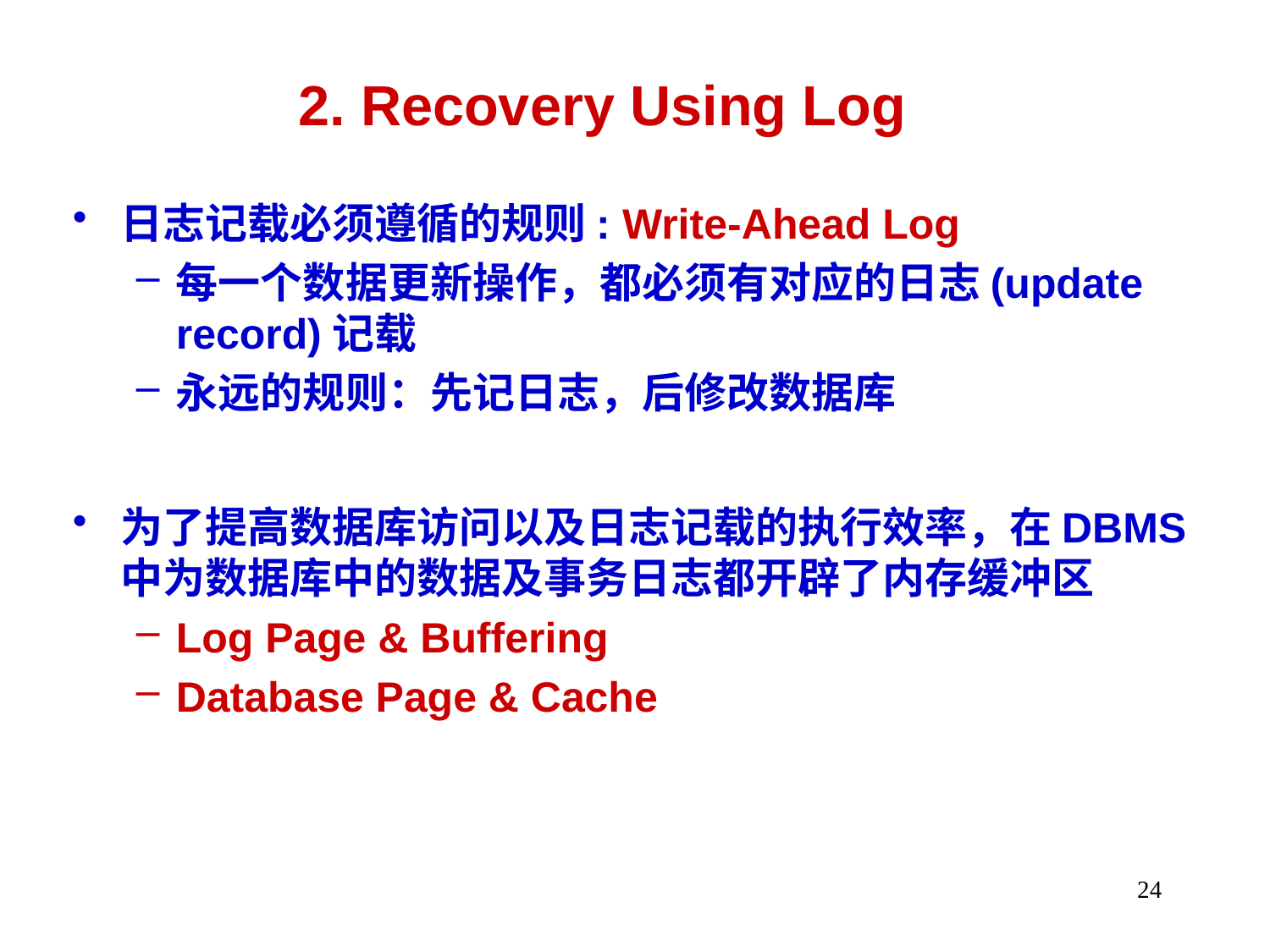

2. Recovery Using Log
# 日志记载必须遵循的规则: Write-Ahead Log
每一个数据更新操作，都必须有对应的日志(update record)记载
永远的规则：先记日志，后修改数据库

为了提高数据库访问以及日志记载的执行效率，在DBMS中为数据库中的数据及事务日志都开辟了内存缓冲区
Log Page & Buffering
Database Page & Cache
24